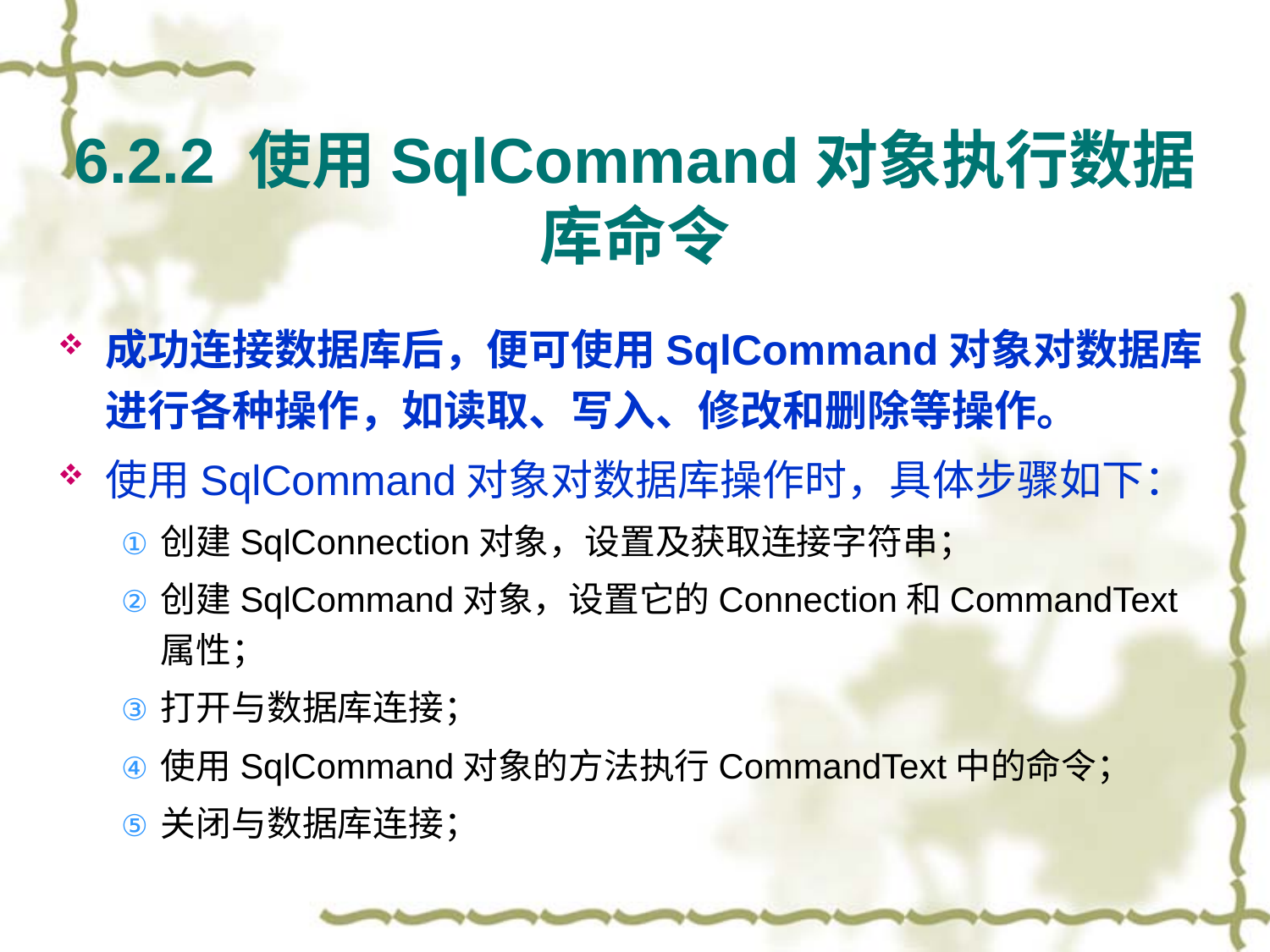

# 6.2.2 使用SqlCommand对象执行数据库命令
成功连接数据库后，便可使用SqlCommand对象对数据库进行各种操作，如读取、写入、修改和删除等操作。
使用SqlCommand对象对数据库操作时，具体步骤如下：
创建SqlConnection对象，设置及获取连接字符串；
创建SqlCommand对象，设置它的Connection和CommandText属性；
打开与数据库连接；
使用SqlCommand对象的方法执行CommandText中的命令；
关闭与数据库连接；